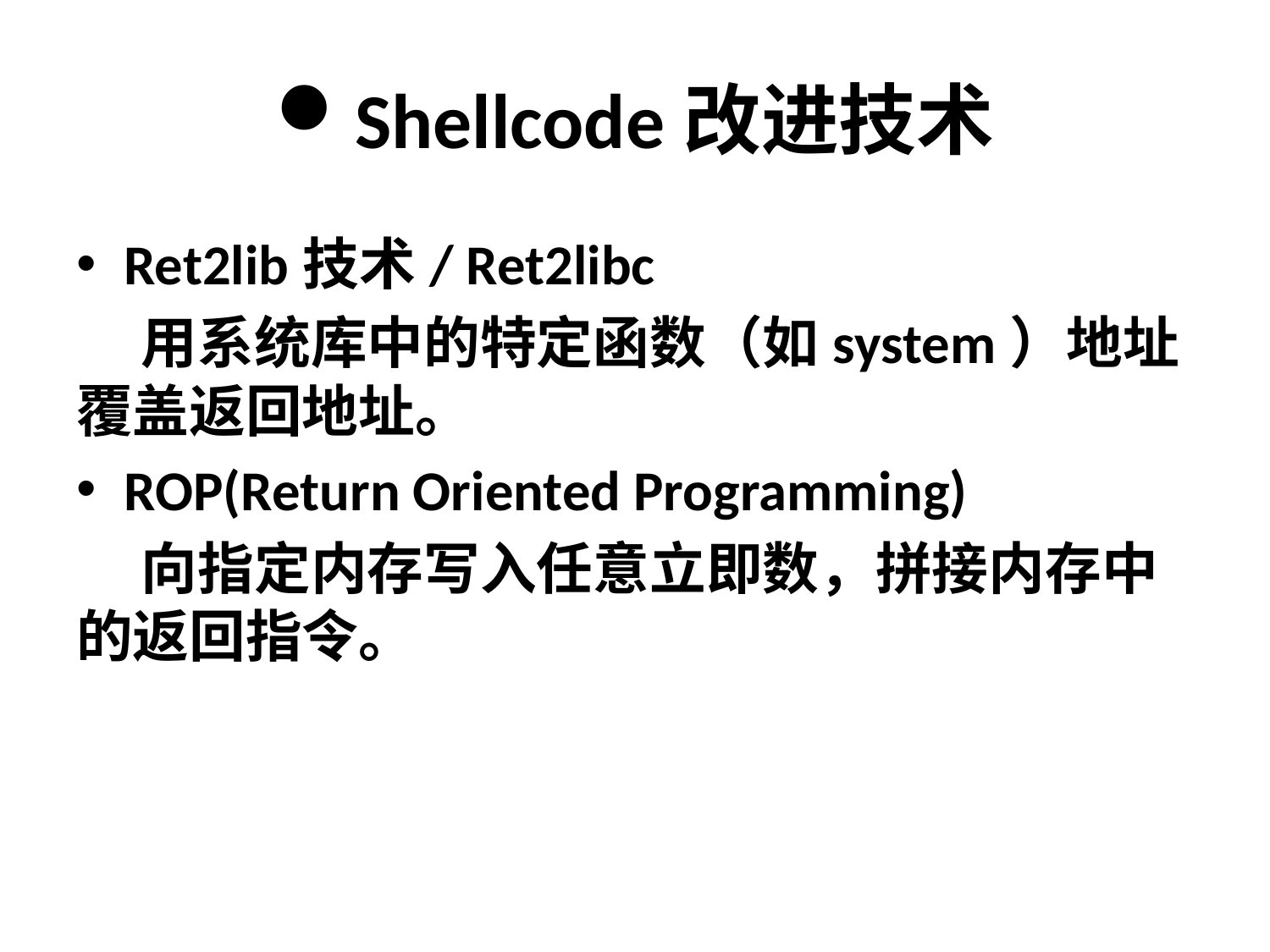

# Shellcode改进技术
Ret2lib技术/ Ret2libc
    用系统库中的特定函数（如system）地址覆盖返回地址。
ROP(Return Oriented Programming)
    向指定内存写入任意立即数，拼接内存中的返回指令。